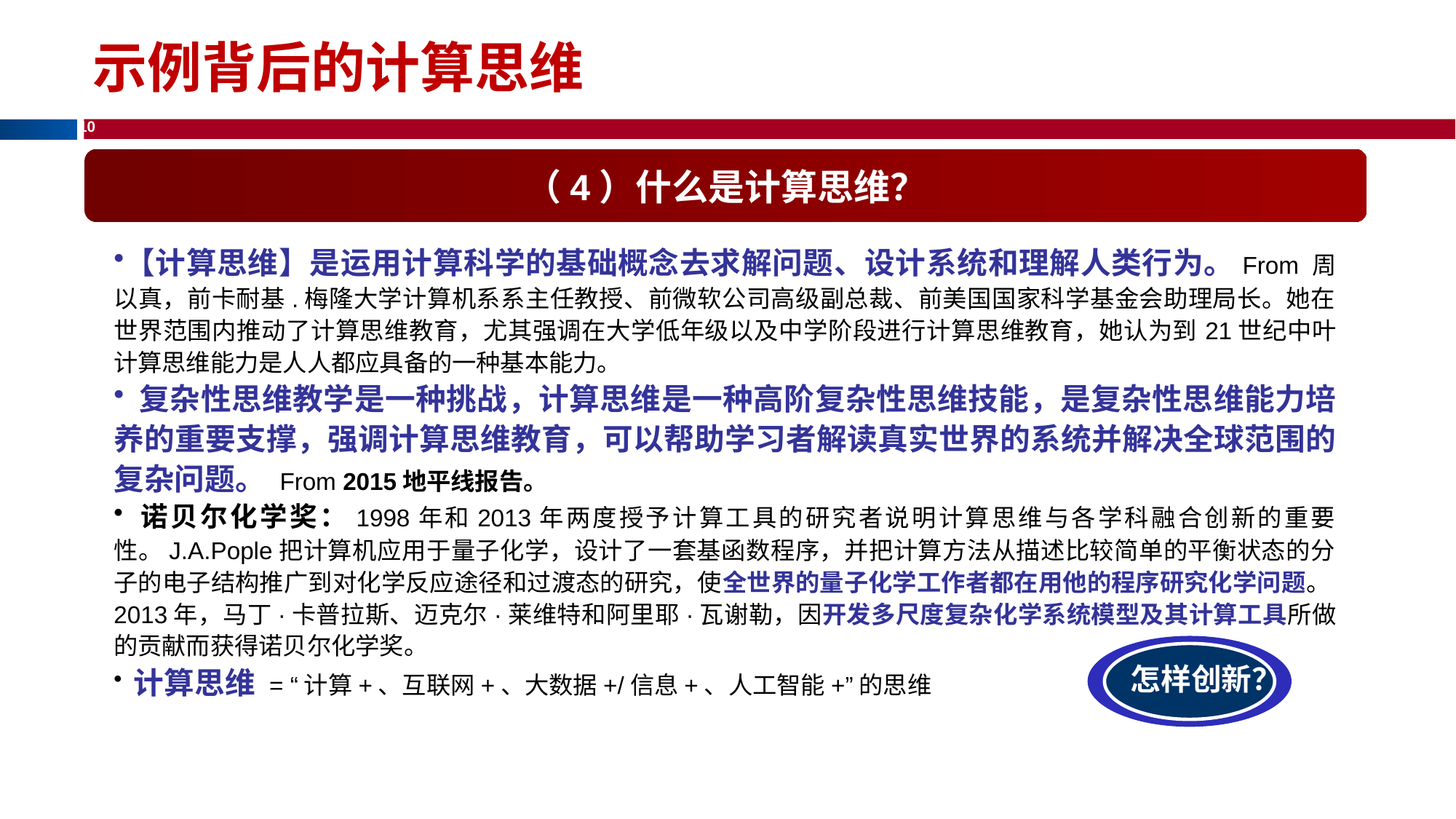

示例背后的计算思维
（4）什么是计算思维？
【计算思维】是运用计算科学的基础概念去求解问题、设计系统和理解人类行为。From 周以真，前卡耐基.梅隆大学计算机系系主任教授、前微软公司高级副总裁、前美国国家科学基金会助理局长。她在世界范围内推动了计算思维教育，尤其强调在大学低年级以及中学阶段进行计算思维教育，她认为到21世纪中叶计算思维能力是人人都应具备的一种基本能力。
 复杂性思维教学是一种挑战，计算思维是一种高阶复杂性思维技能，是复杂性思维能力培养的重要支撑，强调计算思维教育，可以帮助学习者解读真实世界的系统并解决全球范围的复杂问题。 From 2015地平线报告。
 诺贝尔化学奖：1998年和2013年两度授予计算工具的研究者说明计算思维与各学科融合创新的重要性。J.A.Pople把计算机应用于量子化学，设计了一套基函数程序，并把计算方法从描述比较简单的平衡状态的分子的电子结构推广到对化学反应途径和过渡态的研究，使全世界的量子化学工作者都在用他的程序研究化学问题。2013年，马丁·卡普拉斯、迈克尔·莱维特和阿里耶·瓦谢勒，因开发多尺度复杂化学系统模型及其计算工具所做的贡献而获得诺贝尔化学奖。
 计算思维 = “计算+、互联网+、大数据+/信息+、人工智能+”的思维

怎样创新？